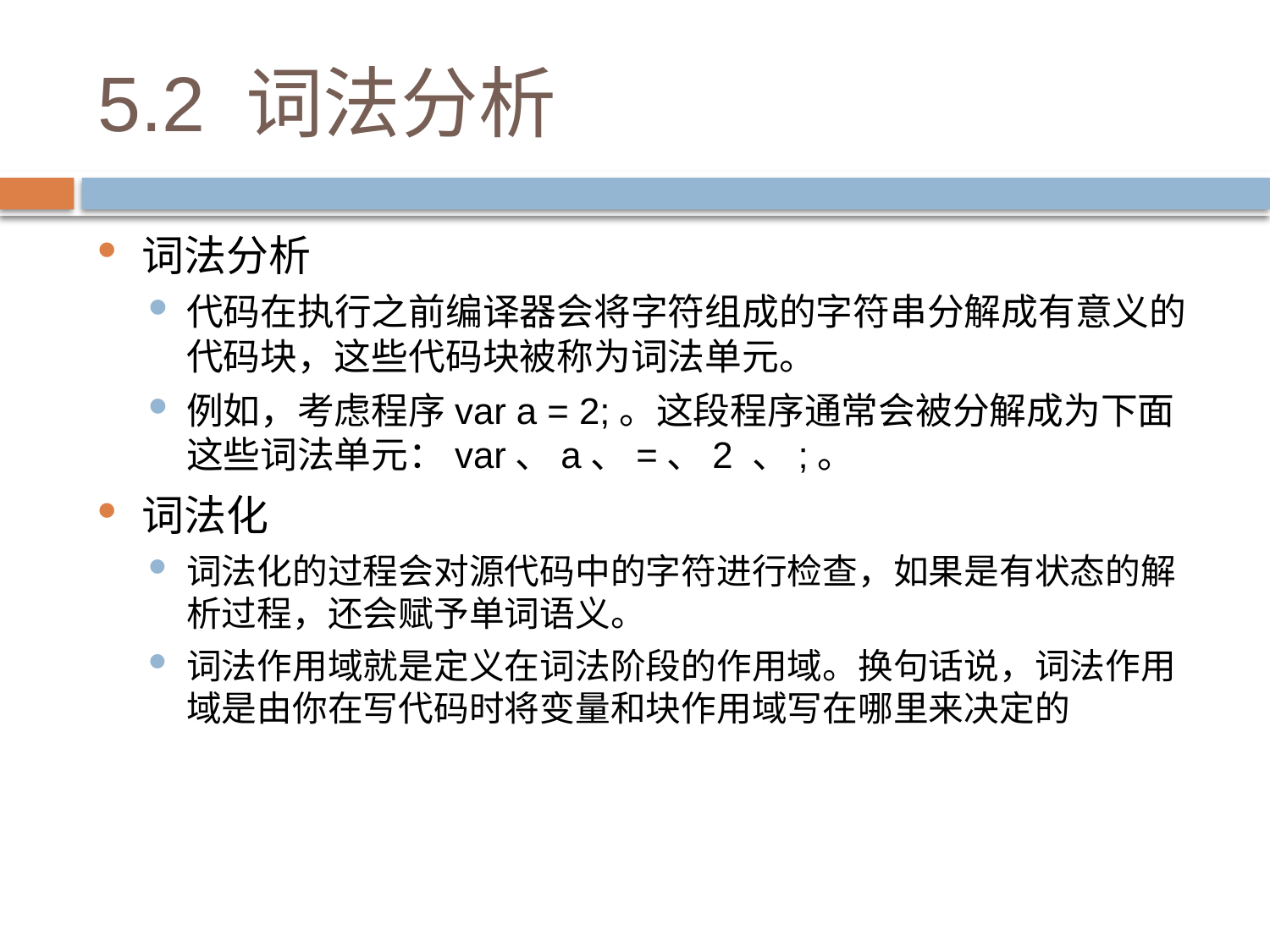

# 5.2 词法分析
词法分析
代码在执行之前编译器会将字符组成的字符串分解成有意义的代码块，这些代码块被称为词法单元。
例如，考虑程序var a = 2;。这段程序通常会被分解成为下面这些词法单元：var、a、=、2 、;。
词法化
词法化的过程会对源代码中的字符进行检查，如果是有状态的解析过程，还会赋予单词语义。
词法作用域就是定义在词法阶段的作用域。换句话说，词法作用域是由你在写代码时将变量和块作用域写在哪里来决定的